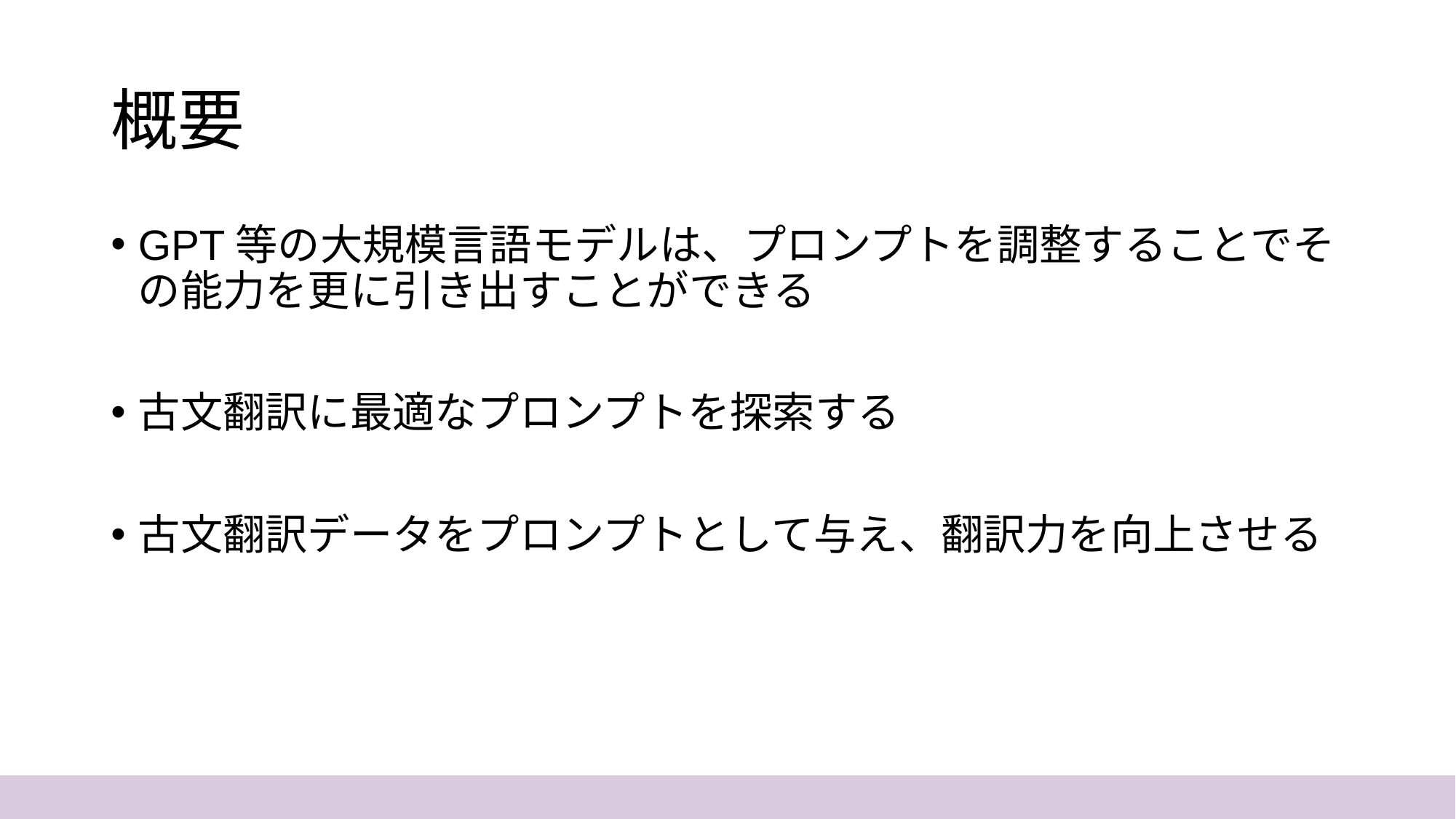

# 概要
GPT等の大規模言語モデルは、プロンプトを調整することでその能力を更に引き出すことができる

古文翻訳に最適なプロンプトを探索する

古文翻訳データをプロンプトとして与え、翻訳力を向上させる